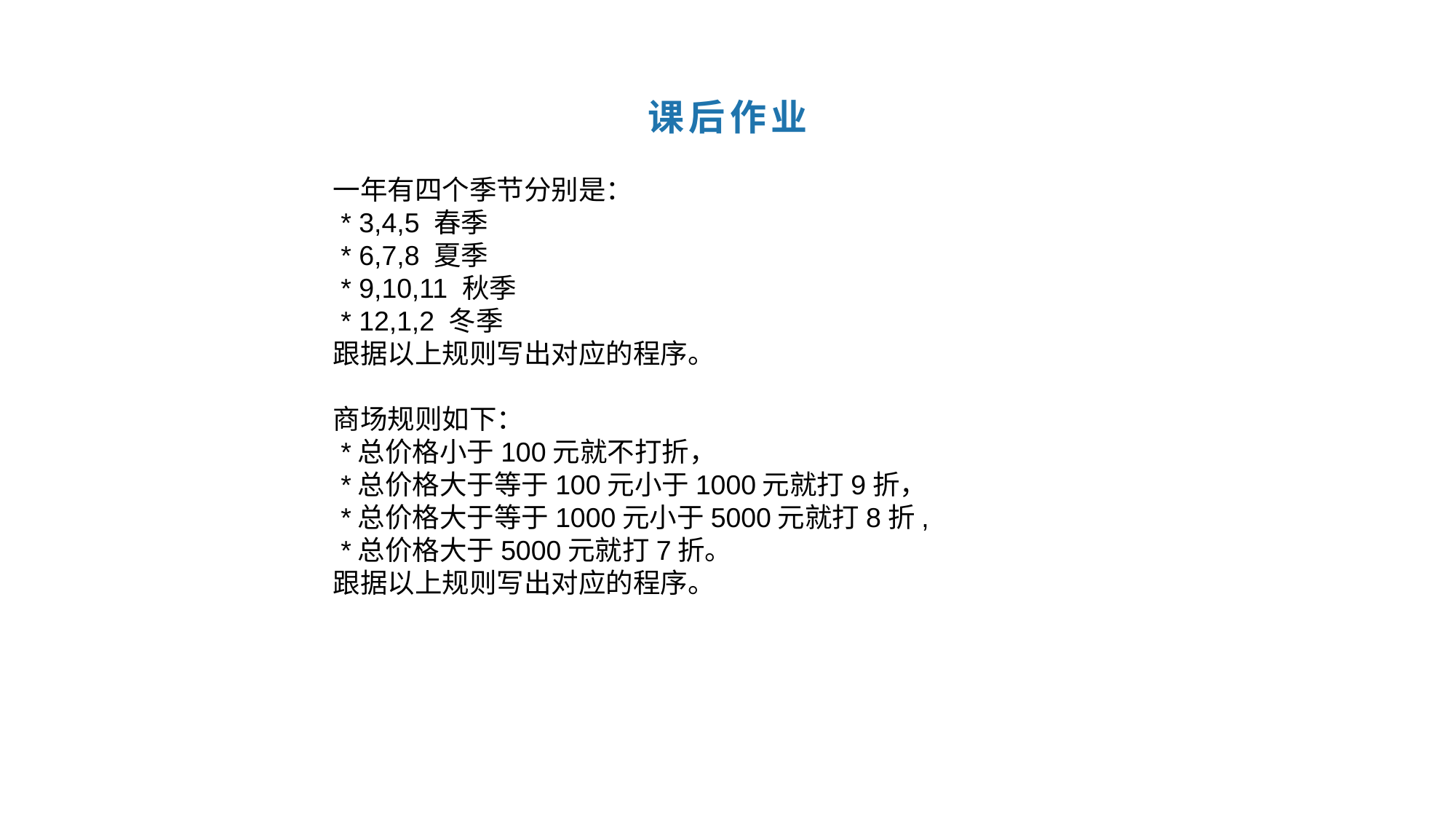

课后作业
一年有四个季节分别是：
 * 3,4,5 春季
 * 6,7,8 夏季
 * 9,10,11 秋季
 * 12,1,2 冬季
跟据以上规则写出对应的程序。

商场规则如下：
 *总价格小于100元就不打折，
 *总价格大于等于100元小于1000元就打9折，
 *总价格大于等于1000元小于5000元就打8折,
 *总价格大于5000元就打7折。
跟据以上规则写出对应的程序。